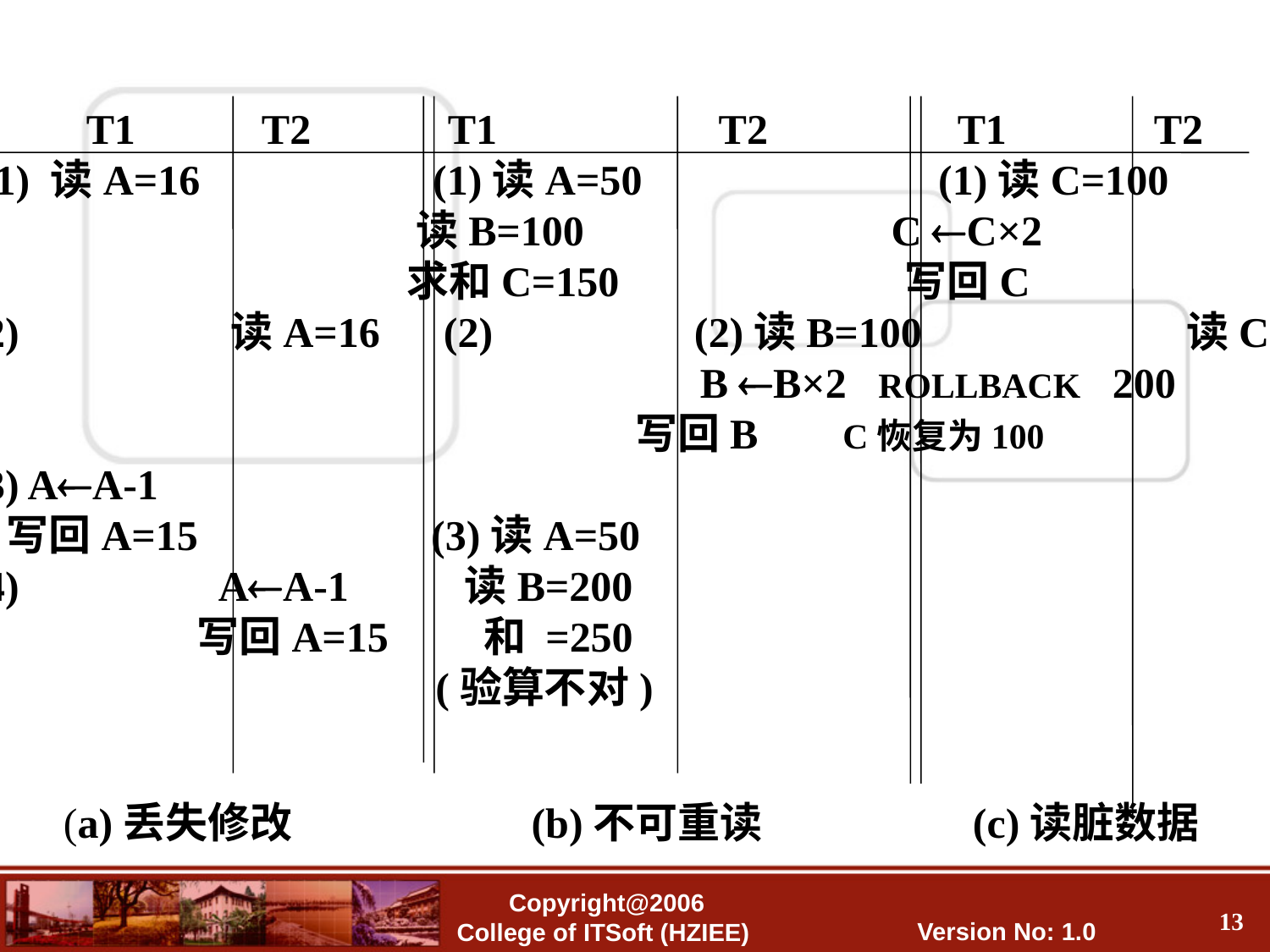

T1            T2             T1                     T2                  T1              T2
   (1) 读A=16                      (1)读A=50                            (1)读C=100
                                                读B=100                             C ←C×2
                                               求和C=150                          写回C
  (2)                   读A=16      (2)                   (2)读B=100                        读C=
                                                                       B ←B×2   ROLLBACK   200
                                                                       写回B        C恢复为100
  (3) A←A-1
     写回A=15                      (3)读A=50
  (4)                   A←A-1          读B=200
                         写回A=15        和 =250
                                              (验算不对)

(a)丢失修改                        (b)不可重读                     (c)读脏数据